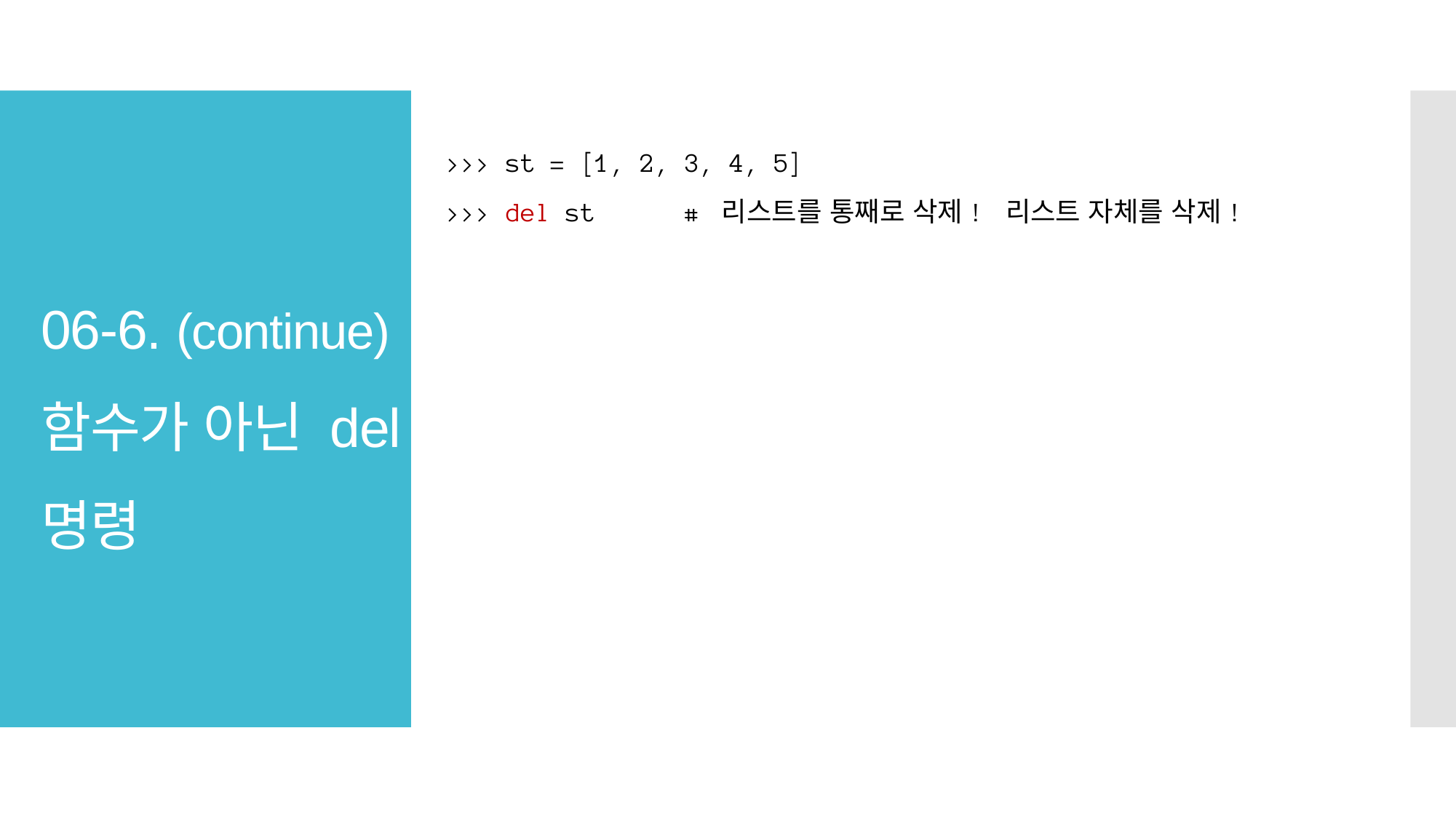

>>> st = [1, 2, 3, 4, 5]
>>> del st      # 리스트를 통째로 삭제! 리스트 자체를 삭제!
# 06-6. (continue) 함수가 아닌 del 명령